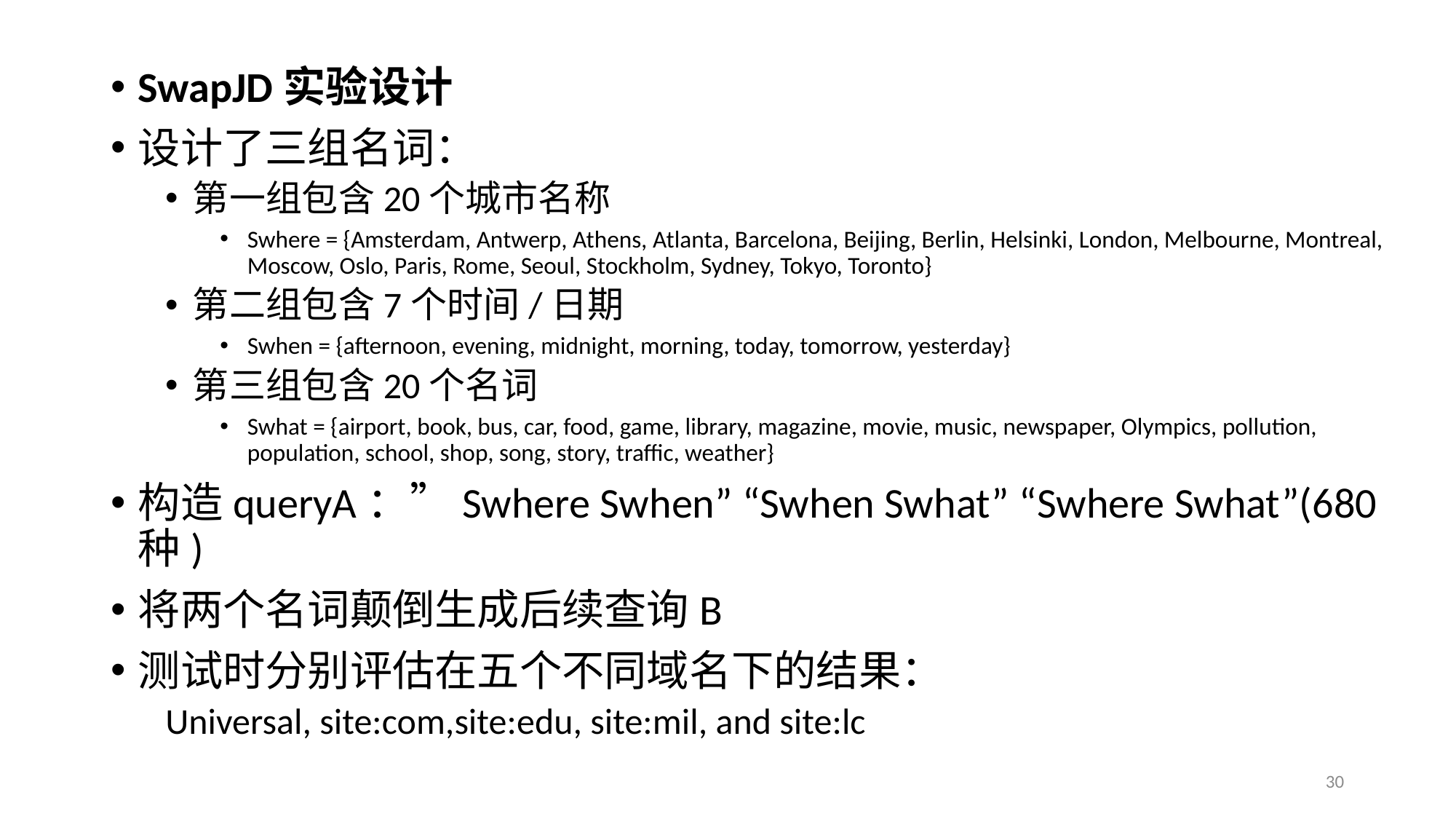

SwapJD实验设计
设计了三组名词：
第一组包含20个城市名称
Swhere = {Amsterdam, Antwerp, Athens, Atlanta, Barcelona, Beijing, Berlin, Helsinki, London, Melbourne, Montreal, Moscow, Oslo, Paris, Rome, Seoul, Stockholm, Sydney, Tokyo, Toronto}
第二组包含7个时间/日期
Swhen = {afternoon, evening, midnight, morning, today, tomorrow, yesterday}
第三组包含20个名词
Swhat = {airport, book, bus, car, food, game, library, magazine, movie, music, newspaper, Olympics, pollution, population, school, shop, song, story, traffic, weather}
构造queryA：”Swhere Swhen” “Swhen Swhat” “Swhere Swhat”(680种)
将两个名词颠倒生成后续查询B
测试时分别评估在五个不同域名下的结果：
Universal, site:com,site:edu, site:mil, and site:lc

30